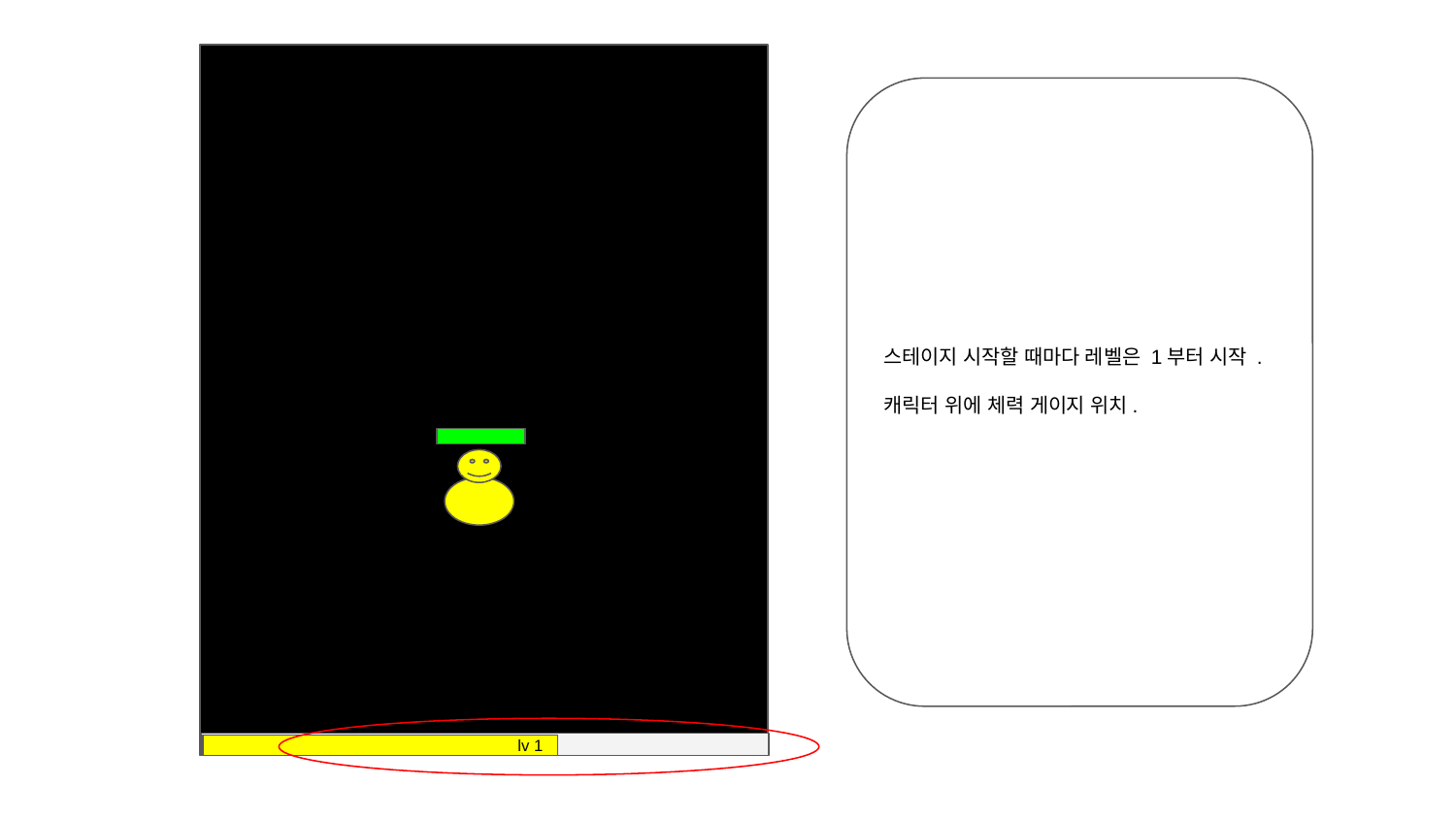

스테이지 시작할 때마다 레벨은 1부터 시작 .

캐릭터 위에 체력 게이지 위치.

lv 1